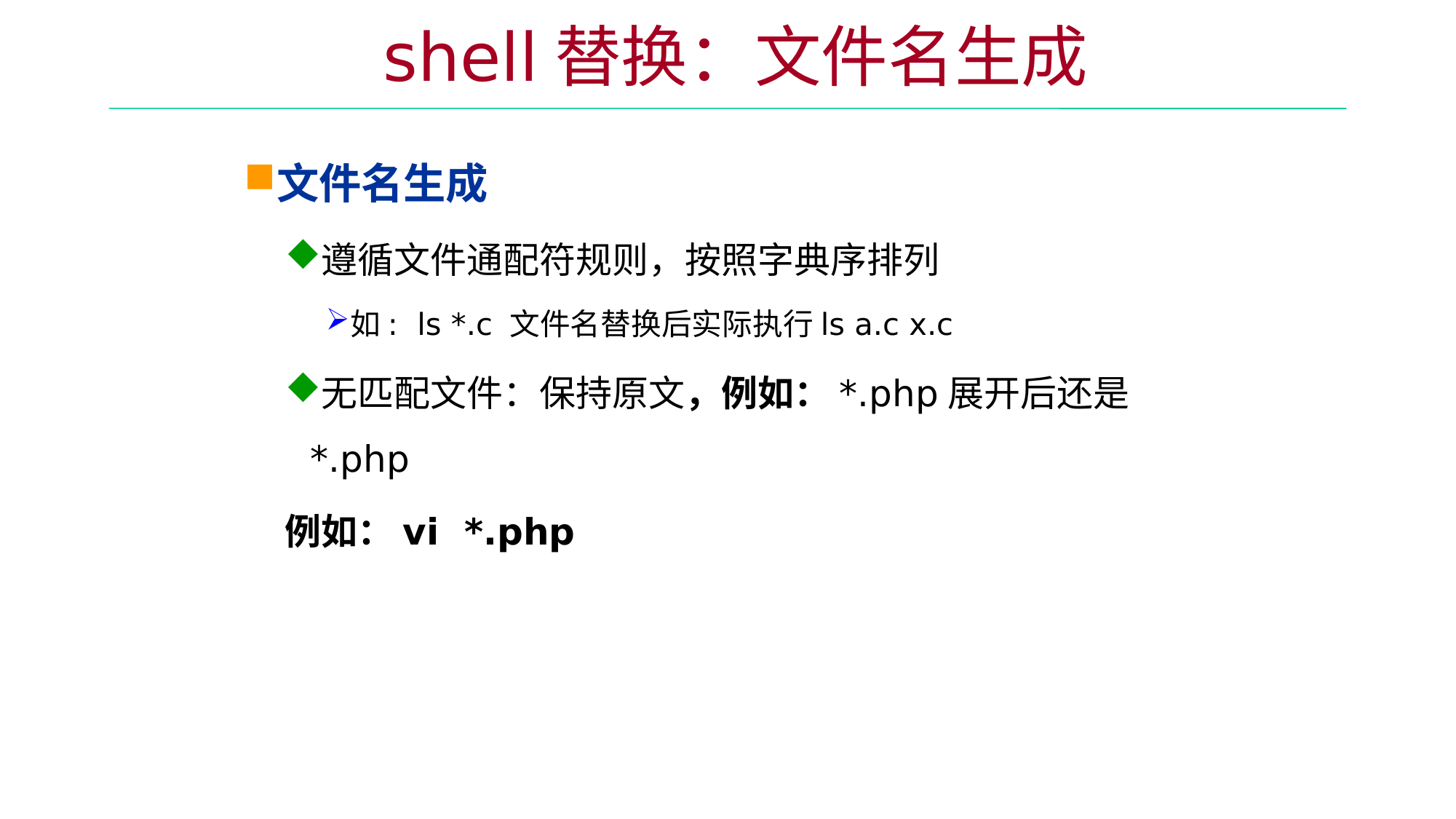

shell替换：文件名生成
文件名生成
遵循文件通配符规则，按照字典序排列
如:  ls *.c 文件名替换后实际执行ls a.c x.c
无匹配文件：保持原文，例如：*.php展开后还是*.php
例如：vi  *.php